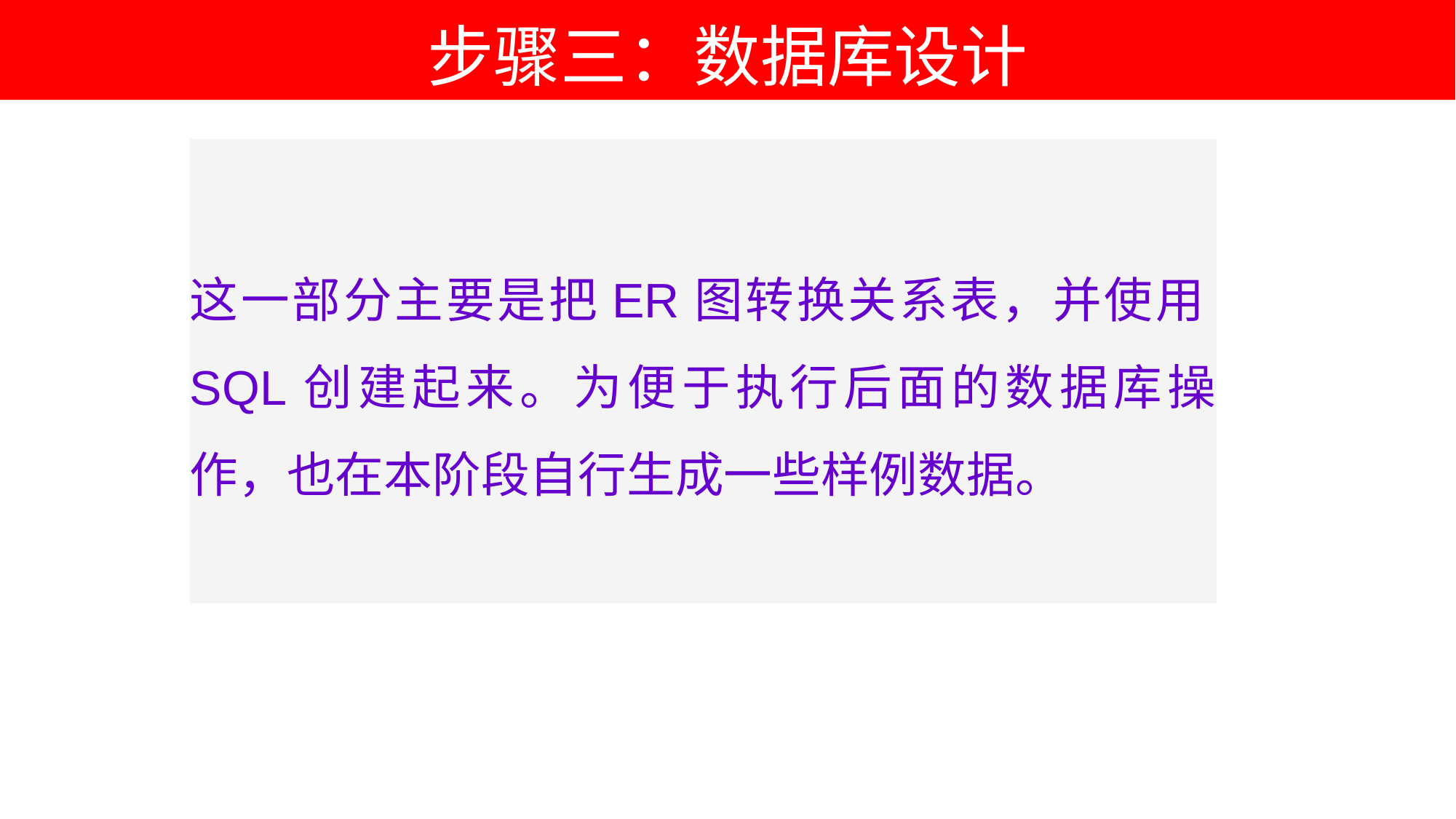

# 步骤三：数据库设计
这一部分主要是把ER图转换关系表，并使用SQL创建起来。为便于执行后面的数据库操作，也在本阶段自行生成一些样例数据。